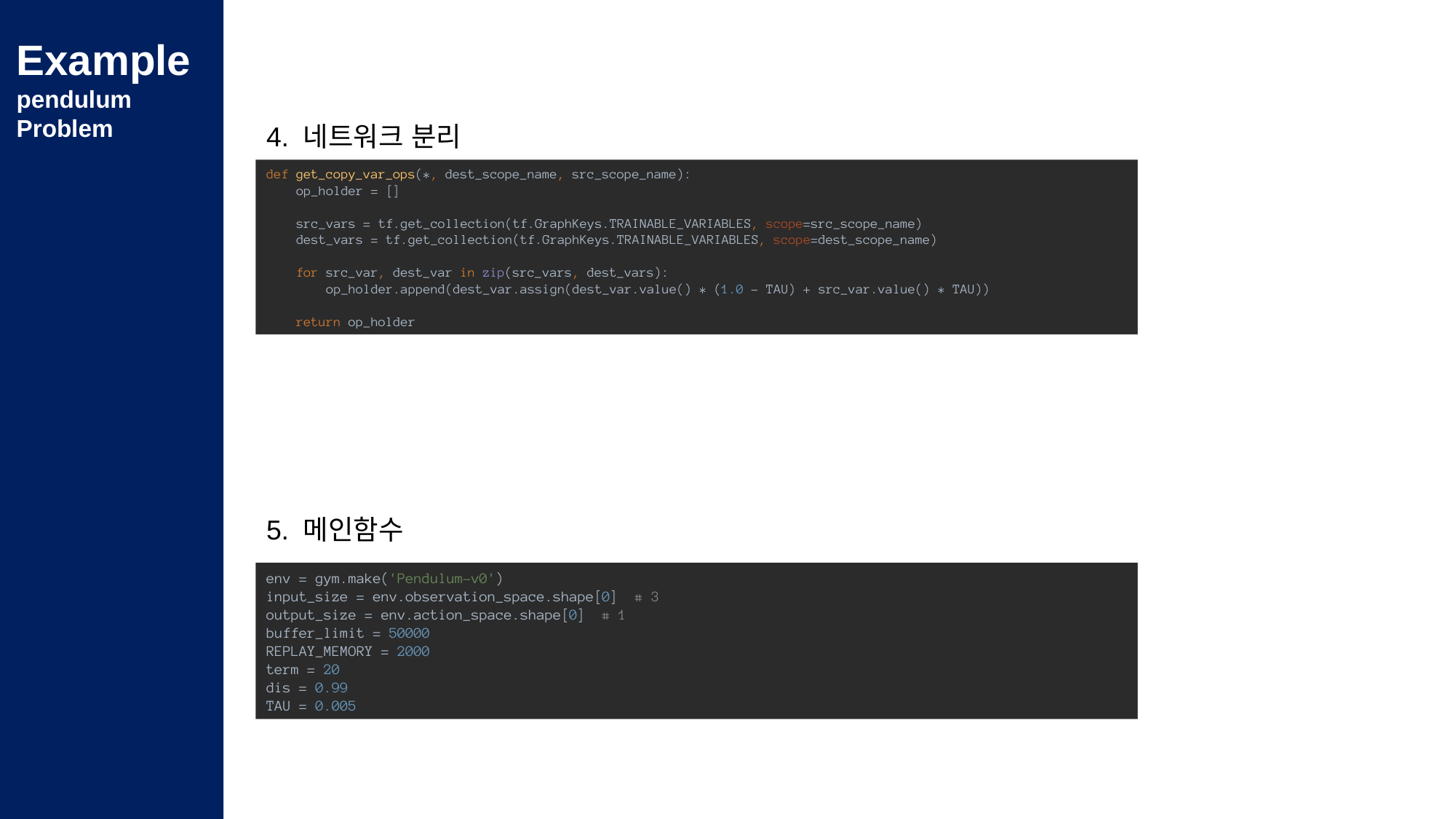

Example
pendulum
Problem

4. 네트워크 분리
def get_copy_var_ops(*, dest_scope_name, src_scope_name):
    op_holder = []
    src_vars = tf.get_collection(tf.GraphKeys.TRAINABLE_VARIABLES, scope=src_scope_name)
    dest_vars = tf.get_collection(tf.GraphKeys.TRAINABLE_VARIABLES, scope=dest_scope_name)
    for src_var, dest_var in zip(src_vars, dest_vars):
        op_holder.append(dest_var.assign(dest_var.value() * (1.0 - TAU) + src_var.value() * TAU))
    return op_holder
5. 메인함수
env = gym.make('Pendulum-v0')
input_size = env.observation_space.shape[0]  # 3
output_size = env.action_space.shape[0]  # 1
buffer_limit = 50000
REPLAY_MEMORY = 2000
term = 20
dis = 0.99
TAU = 0.005